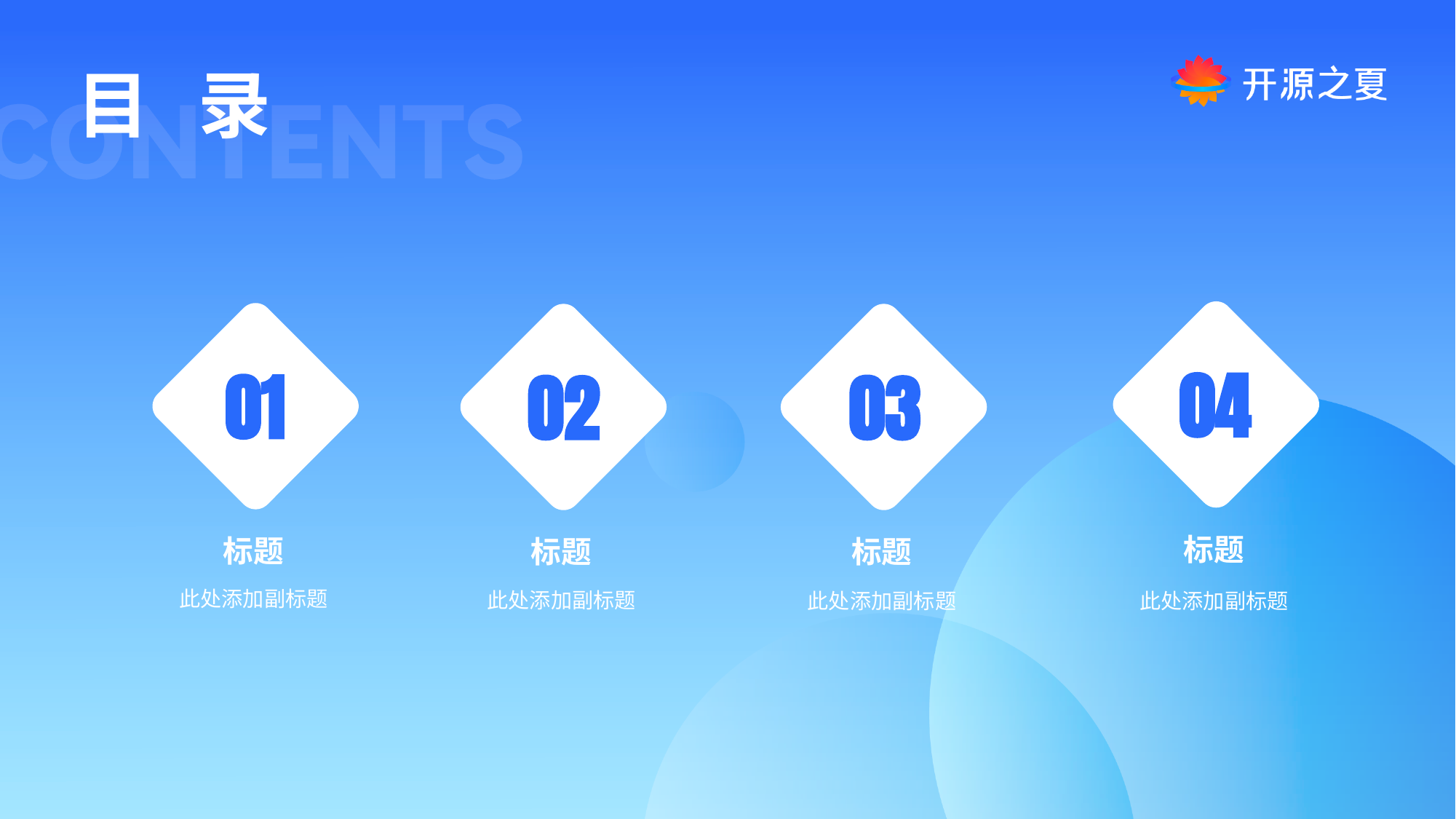

目   录

04
01
02
03
标题
此处添加副标题
标题
此处添加副标题
标题
此处添加副标题
标题
此处添加副标题